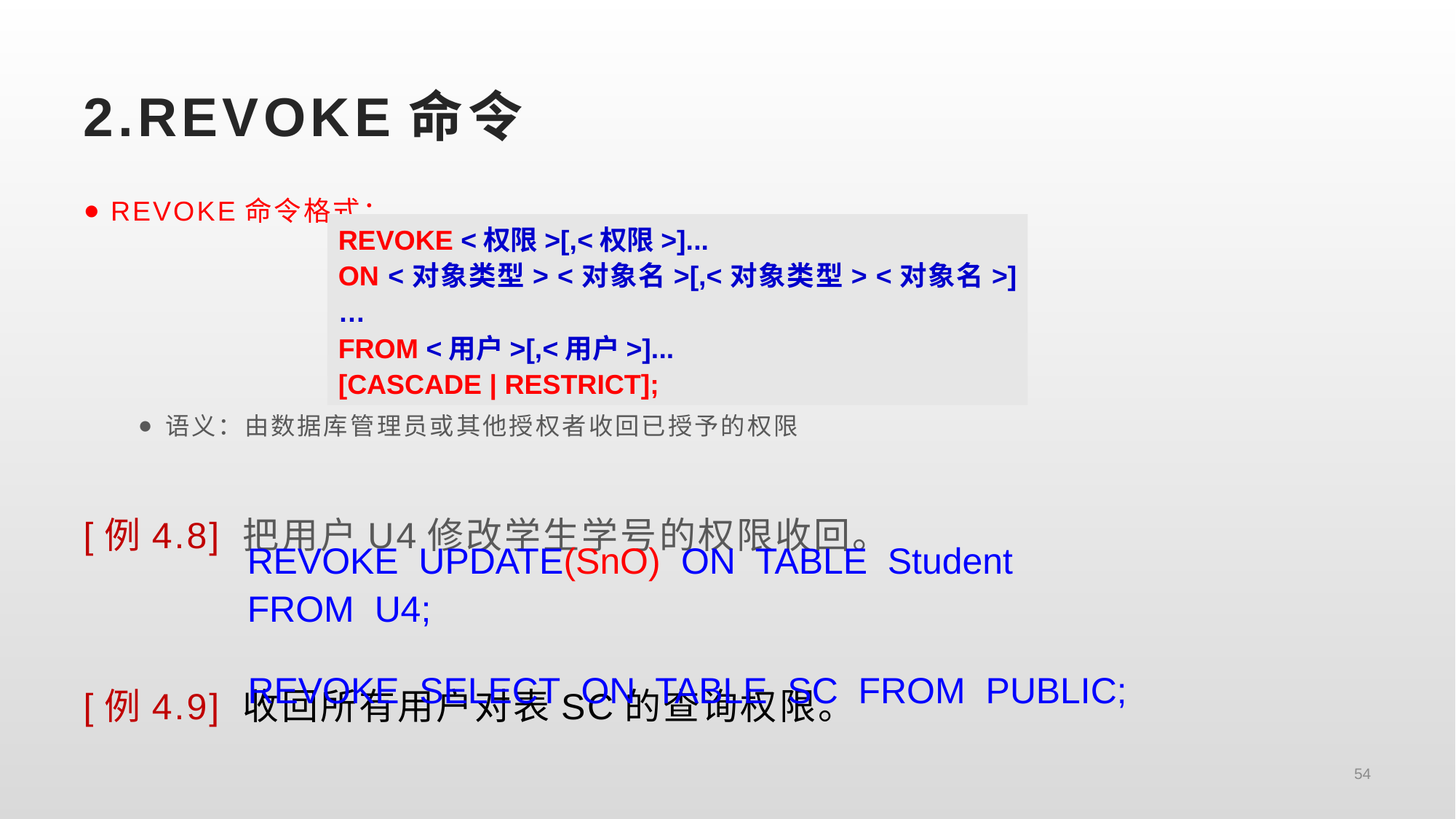

# 2.REVOKE命令
REVOKE命令格式：

语义：由数据库管理员或其他授权者收回已授予的权限

[例4.8] 把用户U4修改学生学号的权限收回。

[例4.9] 收回所有用户对表SC的查询权限。

REVOKE <权限>[,<权限>]...
ON <对象类型> <对象名>[,<对象类型> <对象名>]…
FROM <用户>[,<用户>]...
[CASCADE | RESTRICT];
REVOKE  UPDATE(SnO)  ON  TABLE  Student  FROM  U4;
REVOKE  SELECT  ON  TABLE  SC  FROM  PUBLIC;
54